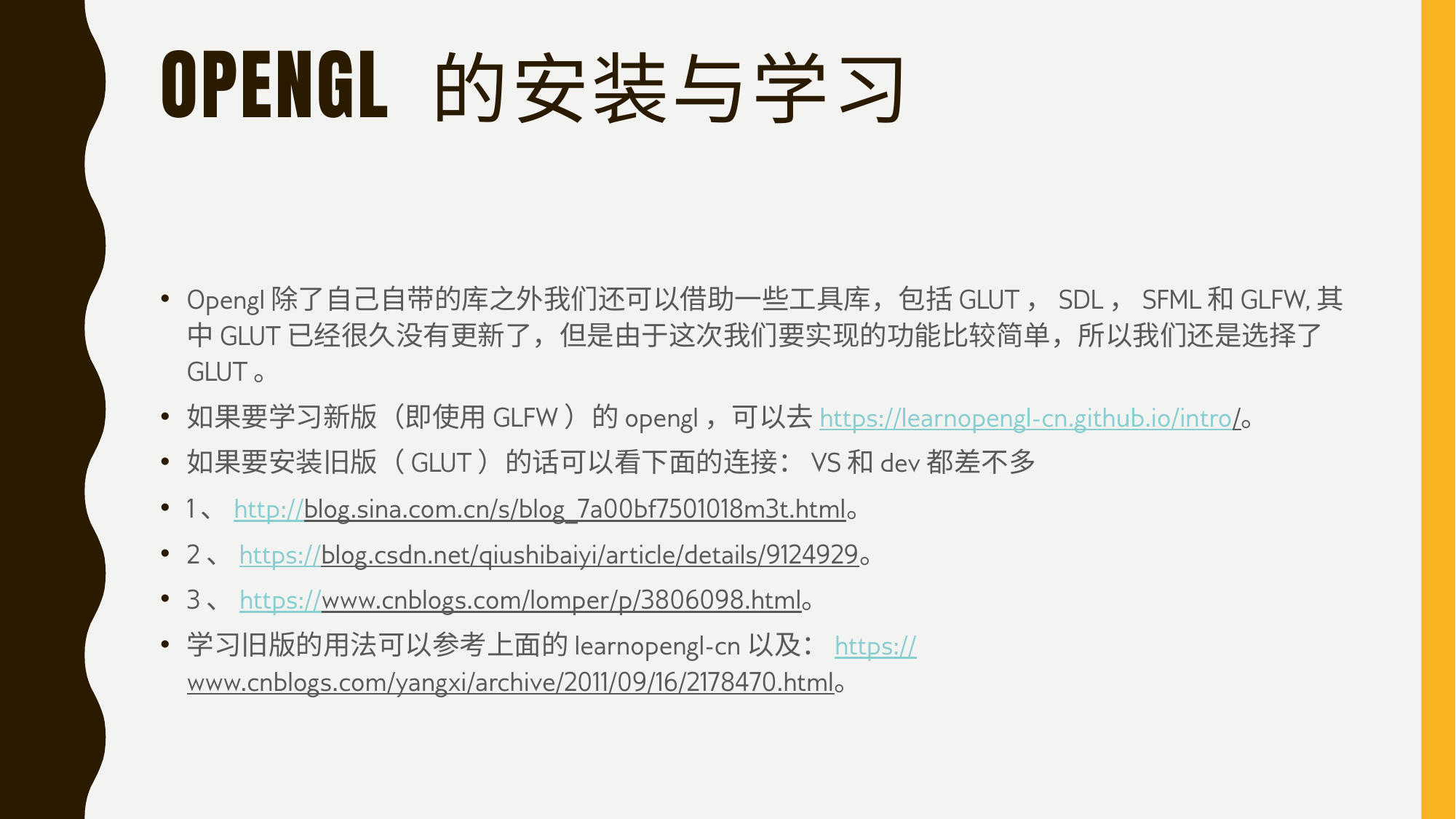

# opengL 的安装与学习
Opengl除了自己自带的库之外我们还可以借助一些工具库，包括GLUT，SDL，SFML和GLFW,其中GLUT已经很久没有更新了，但是由于这次我们要实现的功能比较简单，所以我们还是选择了GLUT。
如果要学习新版（即使用GLFW）的opengl，可以去https://learnopengl-cn.github.io/intro/。
如果要安装旧版（GLUT）的话可以看下面的连接：VS和dev都差不多
1、http://blog.sina.com.cn/s/blog_7a00bf7501018m3t.html。
2、https://blog.csdn.net/qiushibaiyi/article/details/9124929。
3、https://www.cnblogs.com/lomper/p/3806098.html。
学习旧版的用法可以参考上面的learnopengl-cn以及：https://www.cnblogs.com/yangxi/archive/2011/09/16/2178470.html。